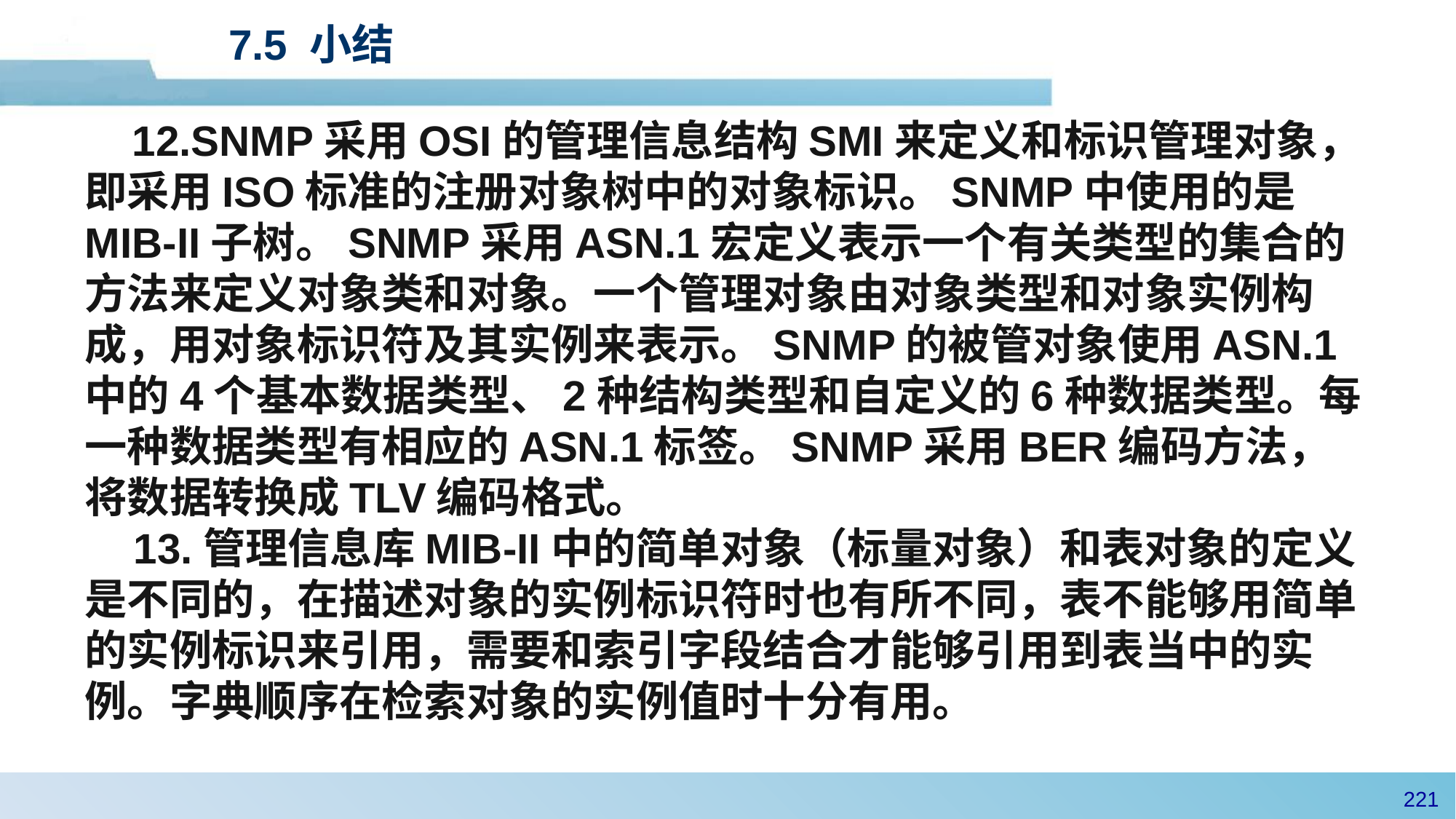

# 7.5 小结
    12.SNMP采用OSI的管理信息结构SMI来定义和标识管理对象，即采用ISO标准的注册对象树中的对象标识。SNMP中使用的是MIB-II子树。SNMP采用ASN.1宏定义表示一个有关类型的集合的方法来定义对象类和对象。一个管理对象由对象类型和对象实例构成，用对象标识符及其实例来表示。SNMP的被管对象使用ASN.1中的4个基本数据类型、2种结构类型和自定义的6种数据类型。每一种数据类型有相应的ASN.1标签。SNMP采用BER编码方法，将数据转换成TLV编码格式。
    13.管理信息库MIB-II中的简单对象（标量对象）和表对象的定义是不同的，在描述对象的实例标识符时也有所不同，表不能够用简单的实例标识来引用，需要和索引字段结合才能够引用到表当中的实例。字典顺序在检索对象的实例值时十分有用。
221